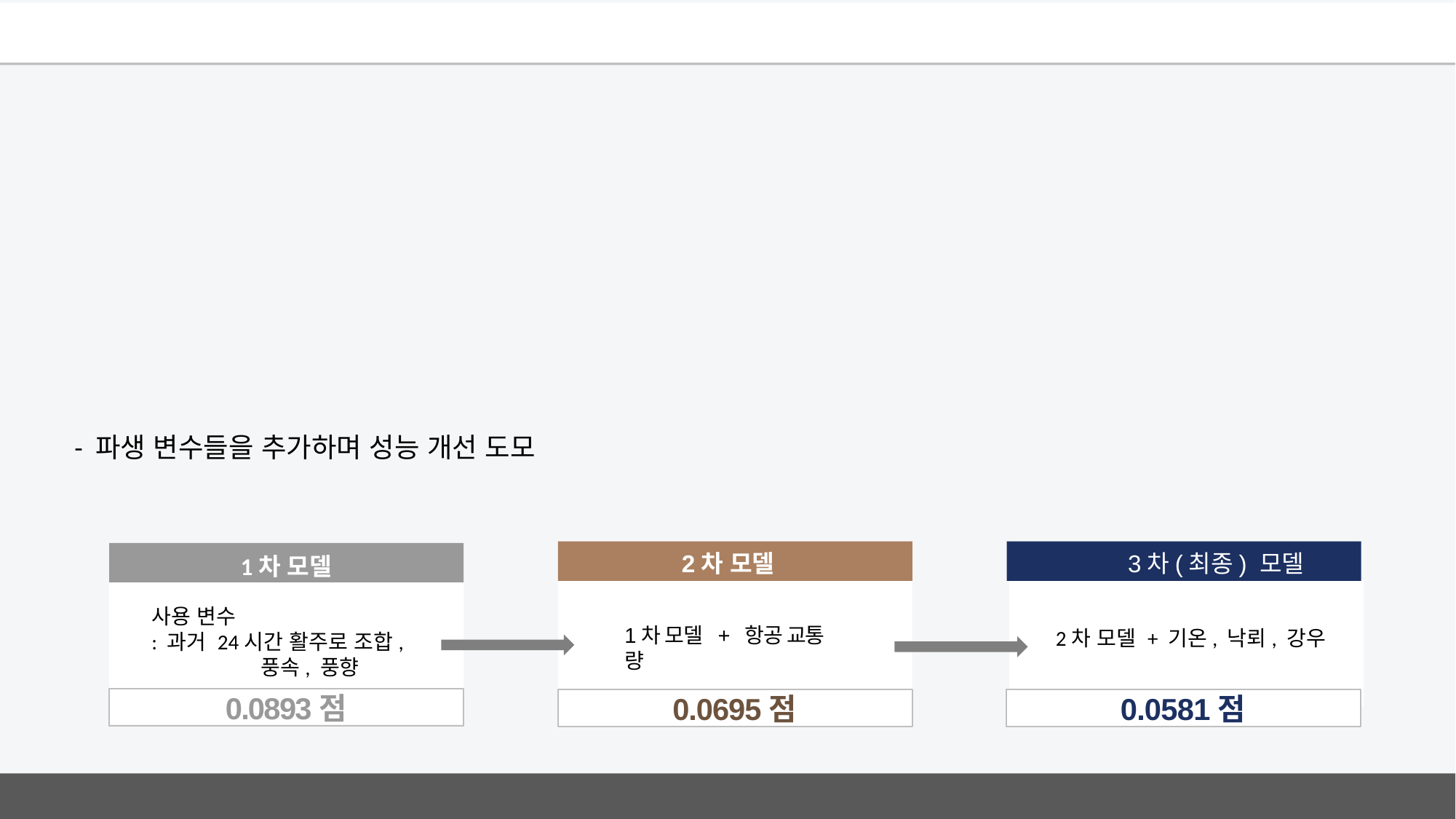

- 파생 변수들을 추가하며 성능 개선 도모

2차 모델
3차(최종) 모델

1차 모델

사용 변수
: 과거 24시간 활주로 조합,
	풍속, 풍향
1차 모델  +  항공 교통 량
2차 모델 + 기온, 낙뢰, 강우

0.0893점

0.0695점
0.0581점